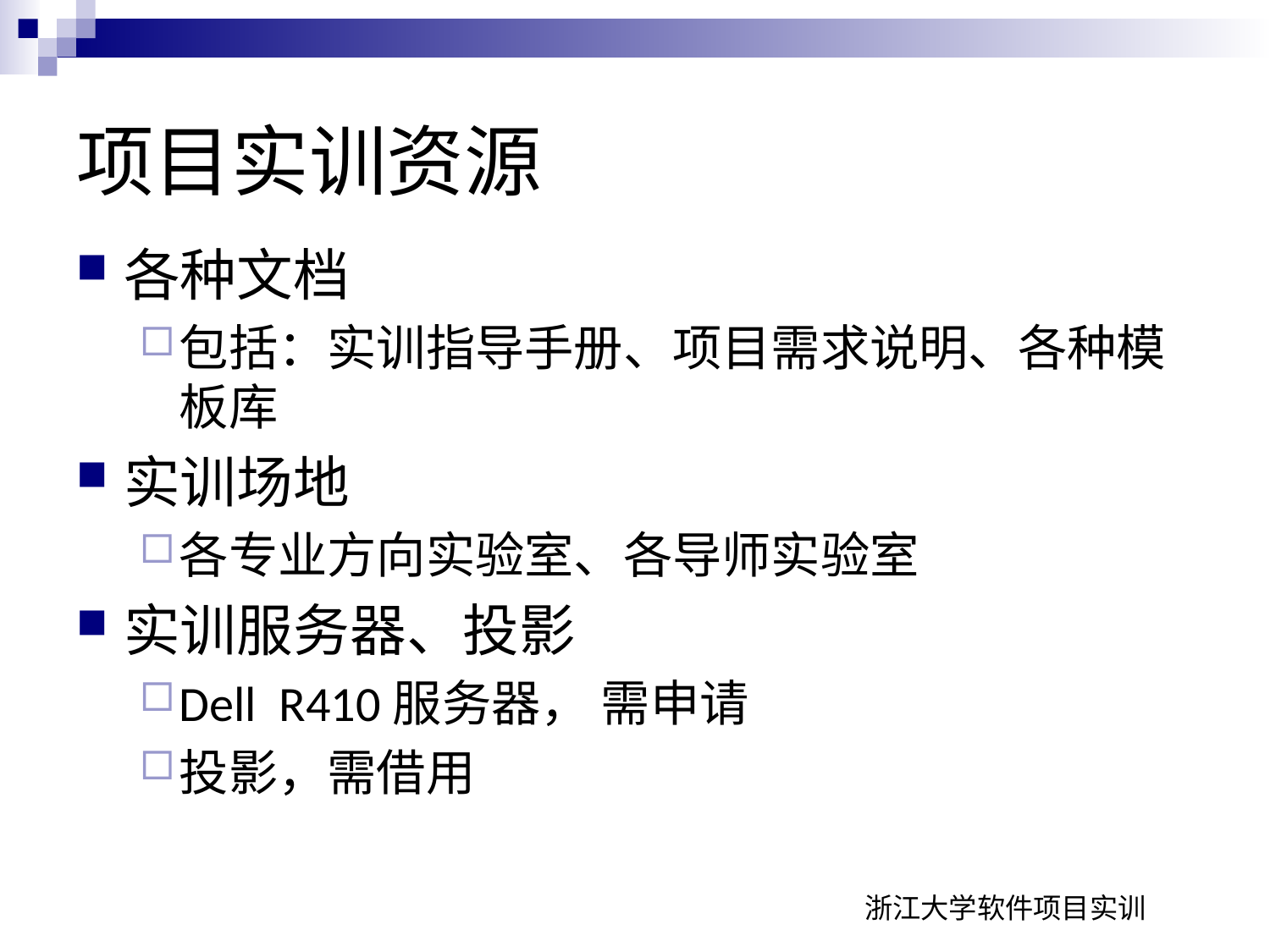

项目实训资源
各种文档
包括：实训指导手册、项目需求说明、各种模板库
实训场地
各专业方向实验室、各导师实验室
实训服务器、投影
Dell  R410服务器， 需申请
投影，需借用
浙江大学软件项目实训